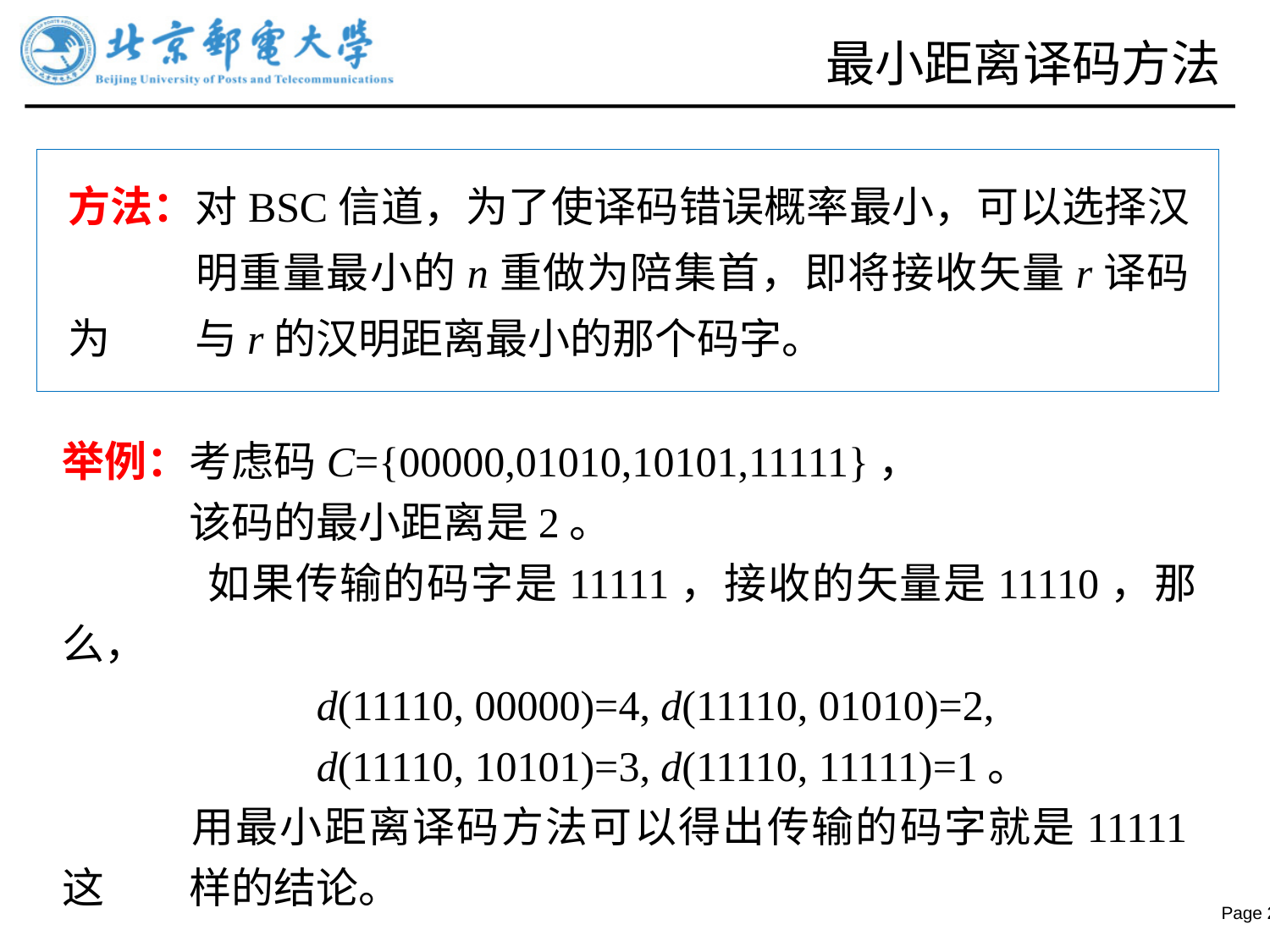

# 最小距离译码方法

方法：对BSC信道，为了使译码错误概率最小，可以选择汉	明重量最小的n重做为陪集首，即将接收矢量r译码为	与r的汉明距离最小的那个码字。
举例：考虑码C={00000,01010,10101,11111}，
	该码的最小距离是2。
            如果传输的码字是11111，接收的矢量是11110，那么，
		d(11110, 00000)=4, d(11110, 01010)=2,
 		d(11110, 10101)=3, d(11110, 11111)=1。
	用最小距离译码方法可以得出传输的码字就是11111这	样的结论。